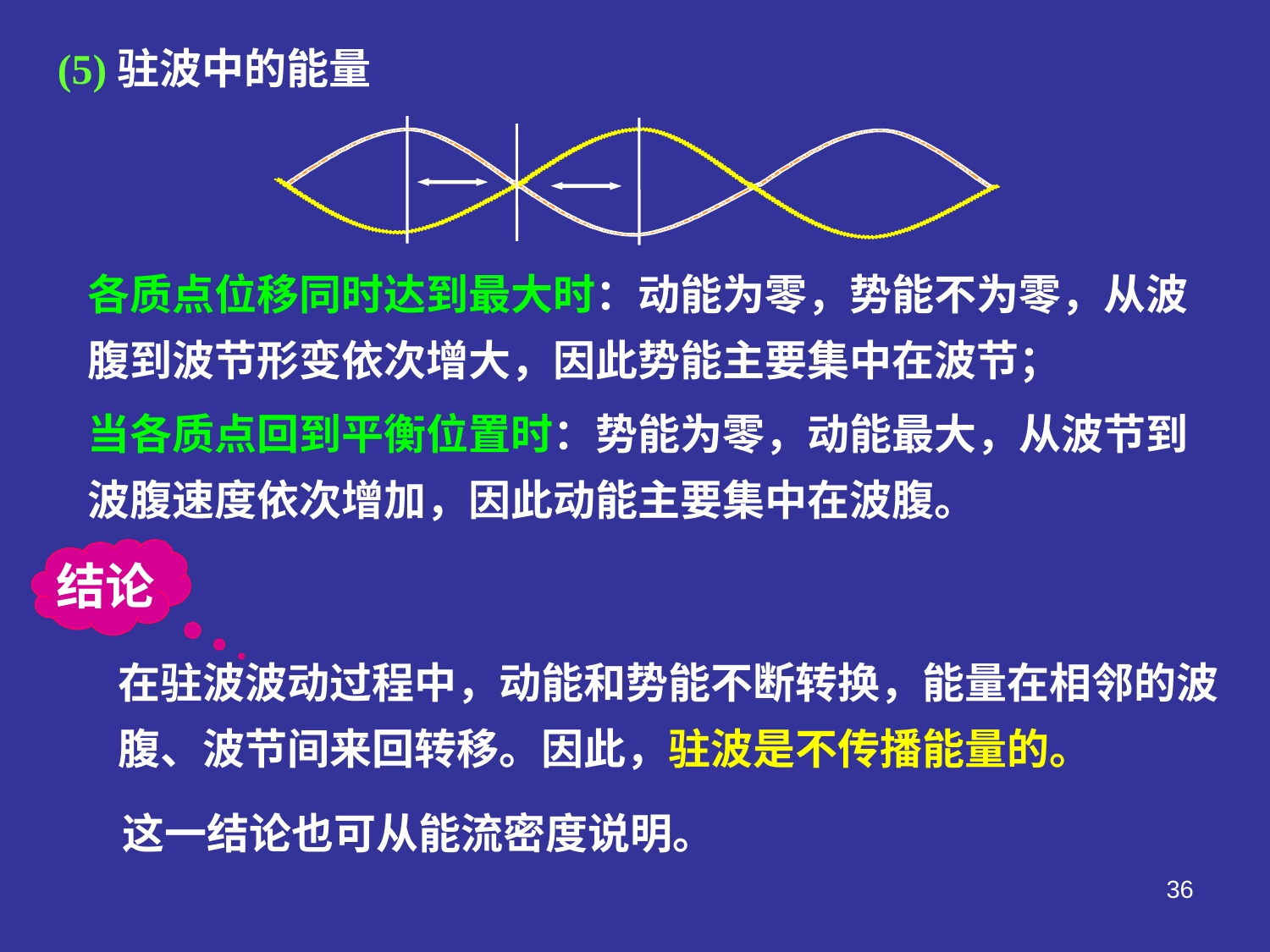

(5)驻波中的能量

各质点位移同时达到最大时：动能为零，势能不为零，从波腹到波节形变依次增大，因此势能主要集中在波节；
当各质点回到平衡位置时：势能为零，动能最大，从波节到波腹速度依次增加，因此动能主要集中在波腹。
结论
在驻波波动过程中，动能和势能不断转换，能量在相邻的波腹、波节间来回转移。因此，驻波是不传播能量的。
这一结论也可从能流密度说明。
36